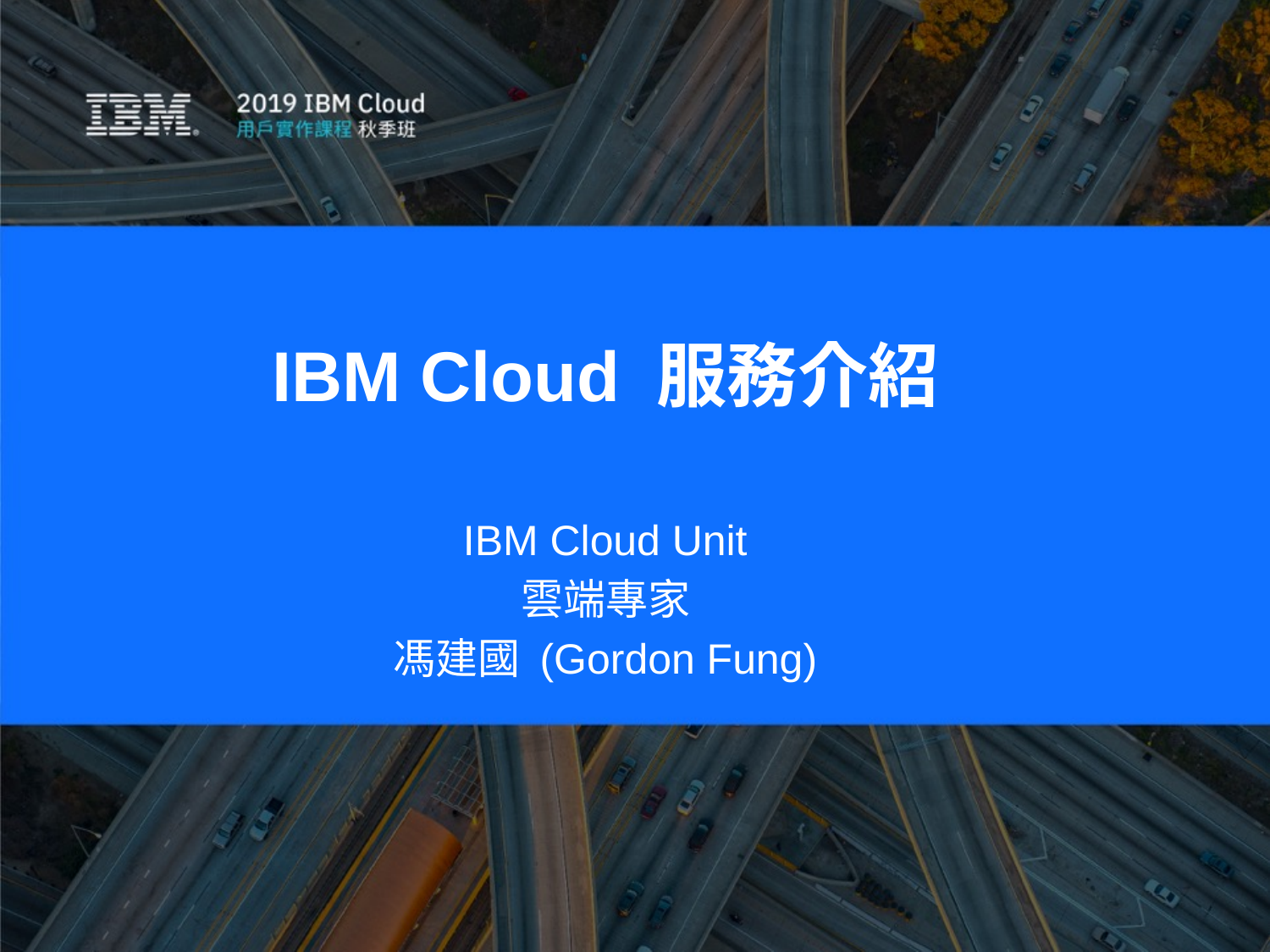

IBM Cloud 服務介紹
IBM Cloud Unit
雲端專家
馮建國 (Gordon Fung)